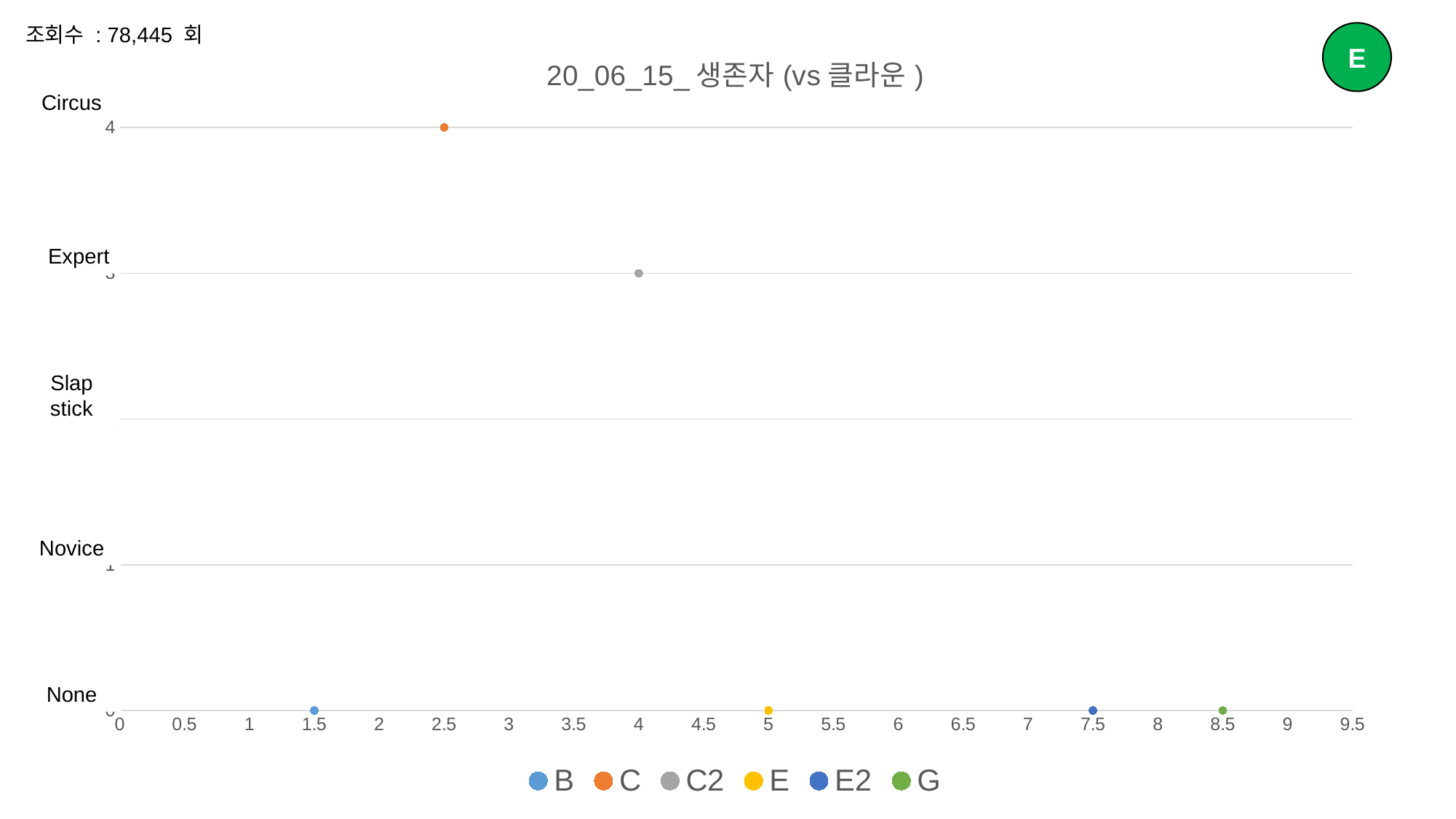

조회수 : 78,445 회
E

### Chart: 20_06_15_생존자(vs클라운)

| Category | B | C | C2 | E | E2 | G |
|---|---|---|---|---|---|---|
Circus
Expert
Slap
stick
Novice
None